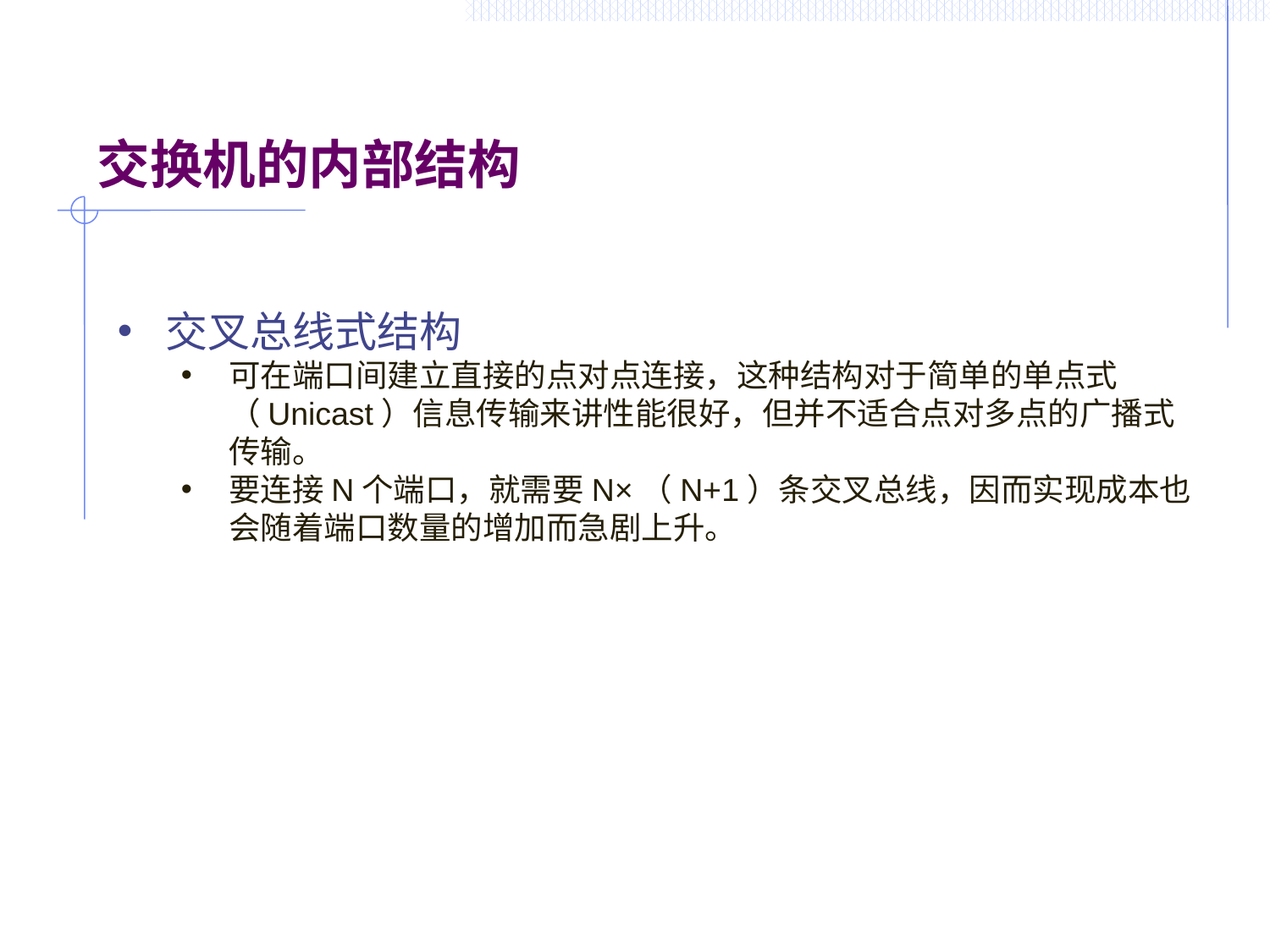

# 交换机的内部结构

交叉总线式结构
可在端口间建立直接的点对点连接，这种结构对于简单的单点式（Unicast）信息传输来讲性能很好，但并不适合点对多点的广播式传输。
要连接N个端口，就需要N×（N+1）条交叉总线，因而实现成本也会随着端口数量的增加而急剧上升。